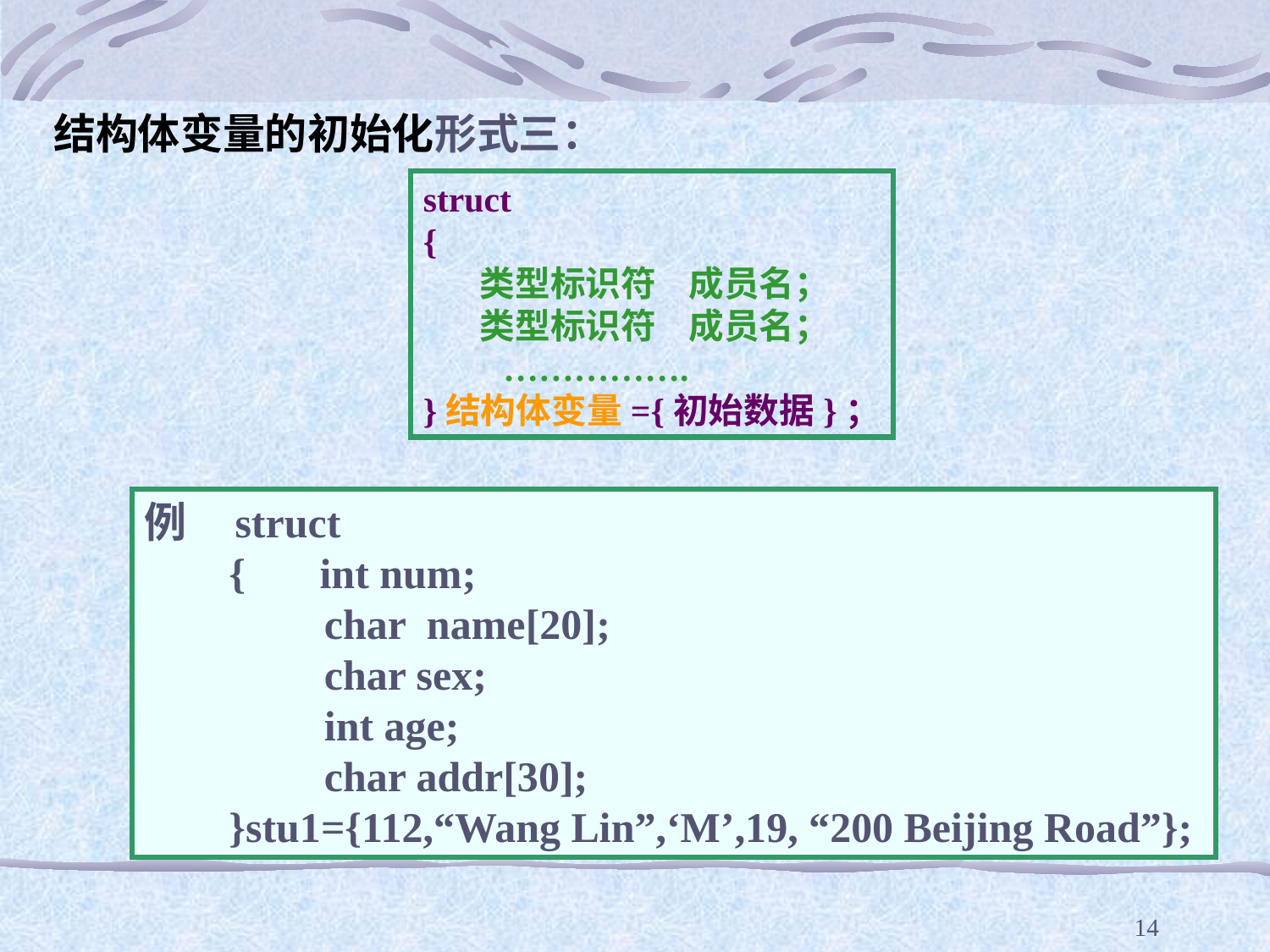

结构体变量的初始化形式三：
struct
{
      类型标识符    成员名；
      类型标识符    成员名；
         …………….
}结构体变量={初始数据}；
例    struct
        {       int num;
                 char  name[20];
                 char sex;
                 int age;
                 char addr[30];
        }stu1={112,“Wang Lin”,‘M’,19, “200 Beijing Road”};
14